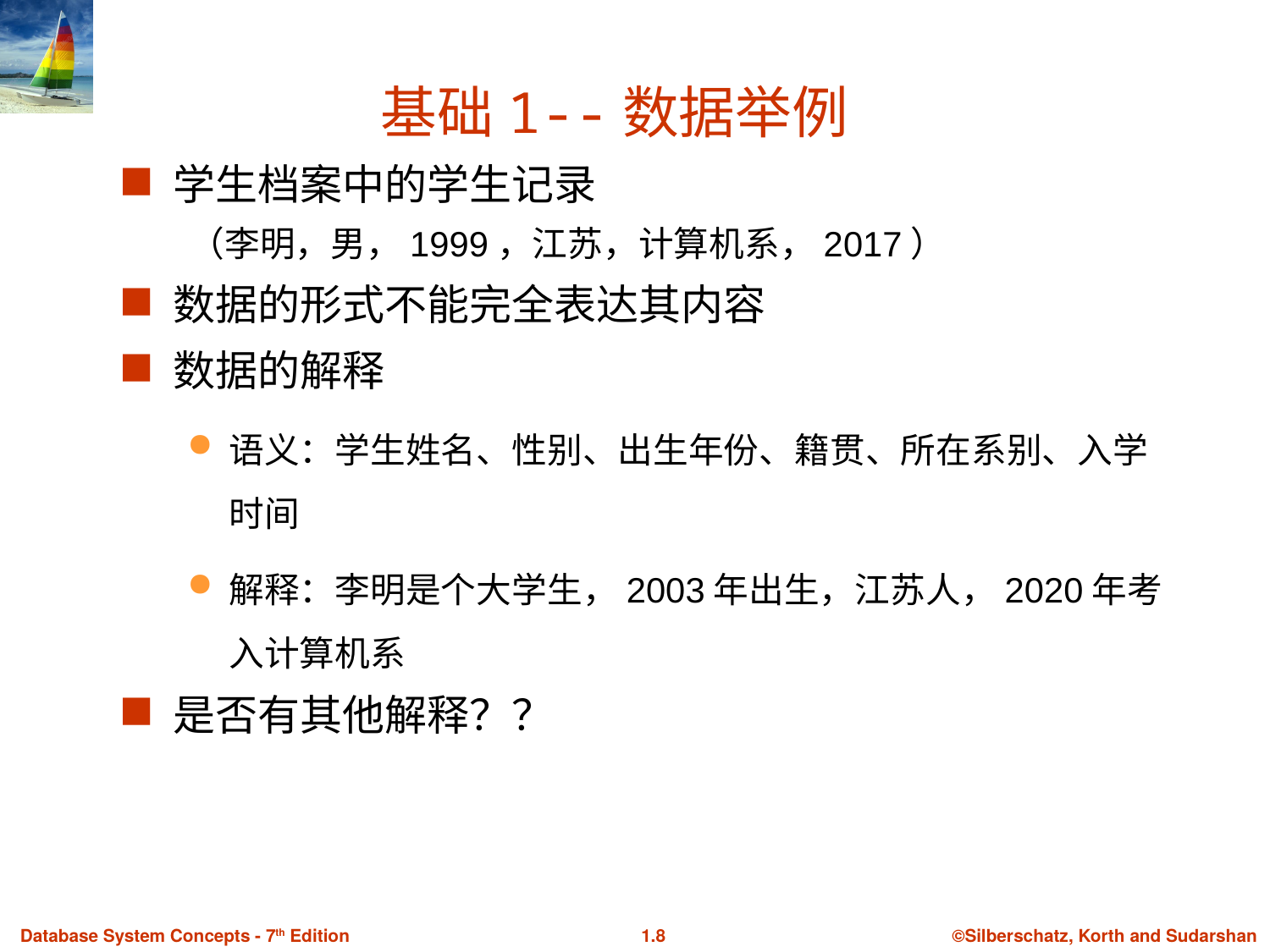

# 基础1--数据举例
学生档案中的学生记录
（李明，男，1999，江苏，计算机系，2017）
数据的形式不能完全表达其内容
数据的解释
语义：学生姓名、性别、出生年份、籍贯、所在系别、入学时间
解释：李明是个大学生，2003年出生，江苏人，2020年考入计算机系
是否有其他解释？？